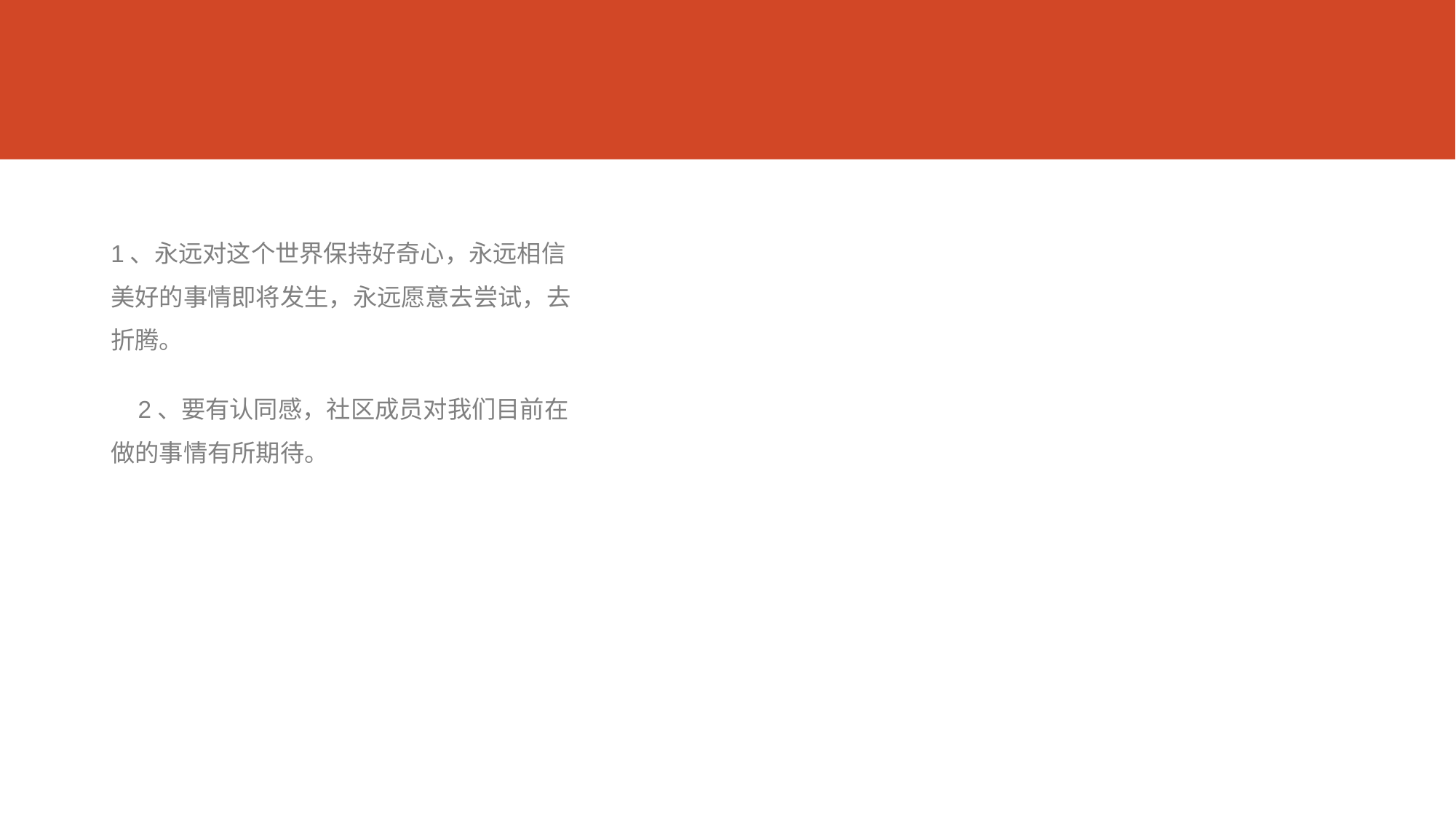

#
1、永远对这个世界保持好奇心，永远相信美好的事情即将发生，永远愿意去尝试，去折腾。
    2、要有认同感，社区成员对我们目前在做的事情有所期待。